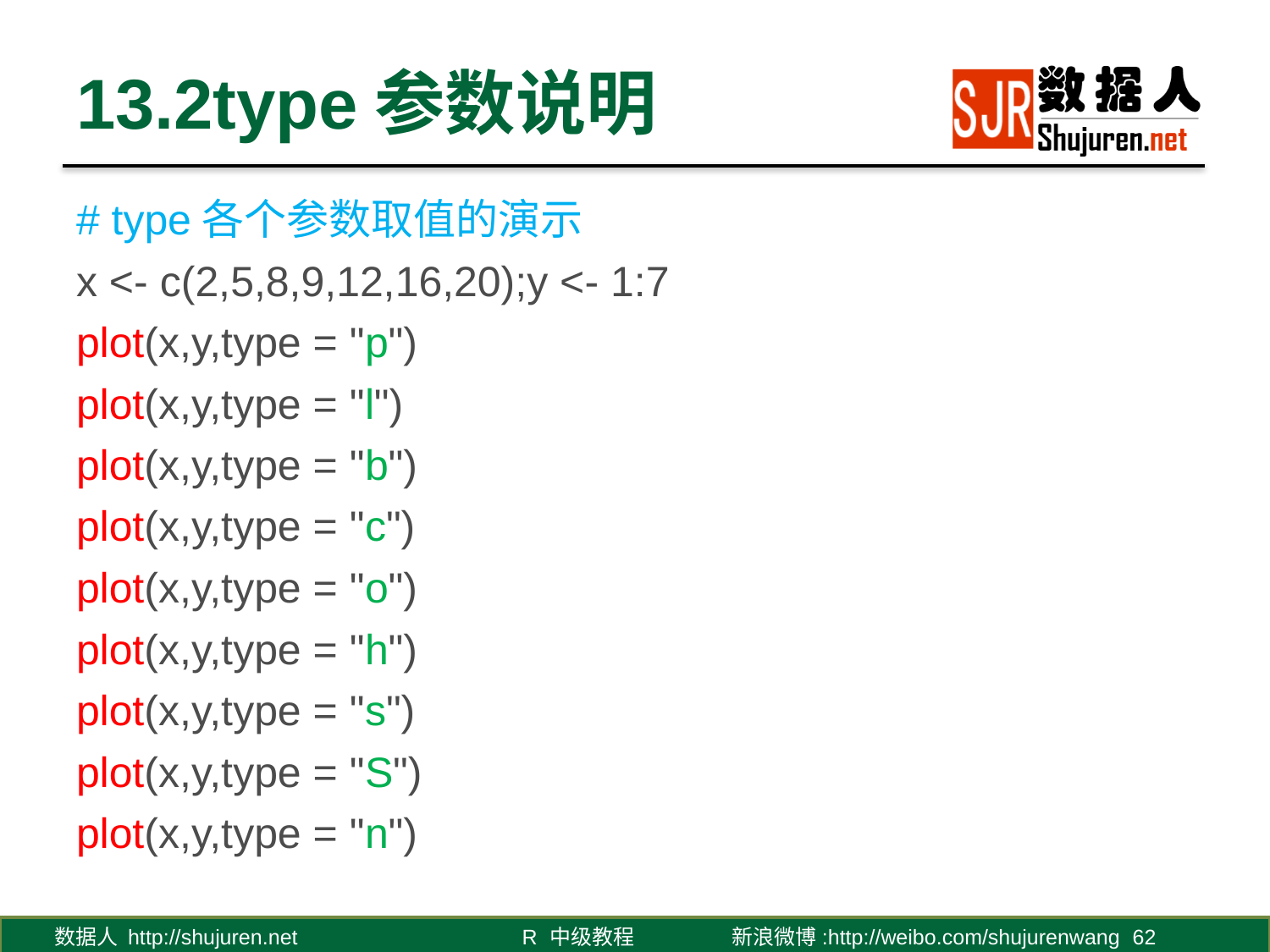

# 13.2type参数说明
# type各个参数取值的演示
x <- c(2,5,8,9,12,16,20);y <- 1:7
plot(x,y,type = "p")
plot(x,y,type = "l")
plot(x,y,type = "b")
plot(x,y,type = "c")
plot(x,y,type = "o")
plot(x,y,type = "h")
plot(x,y,type = "s")
plot(x,y,type = "S")
plot(x,y,type = "n")